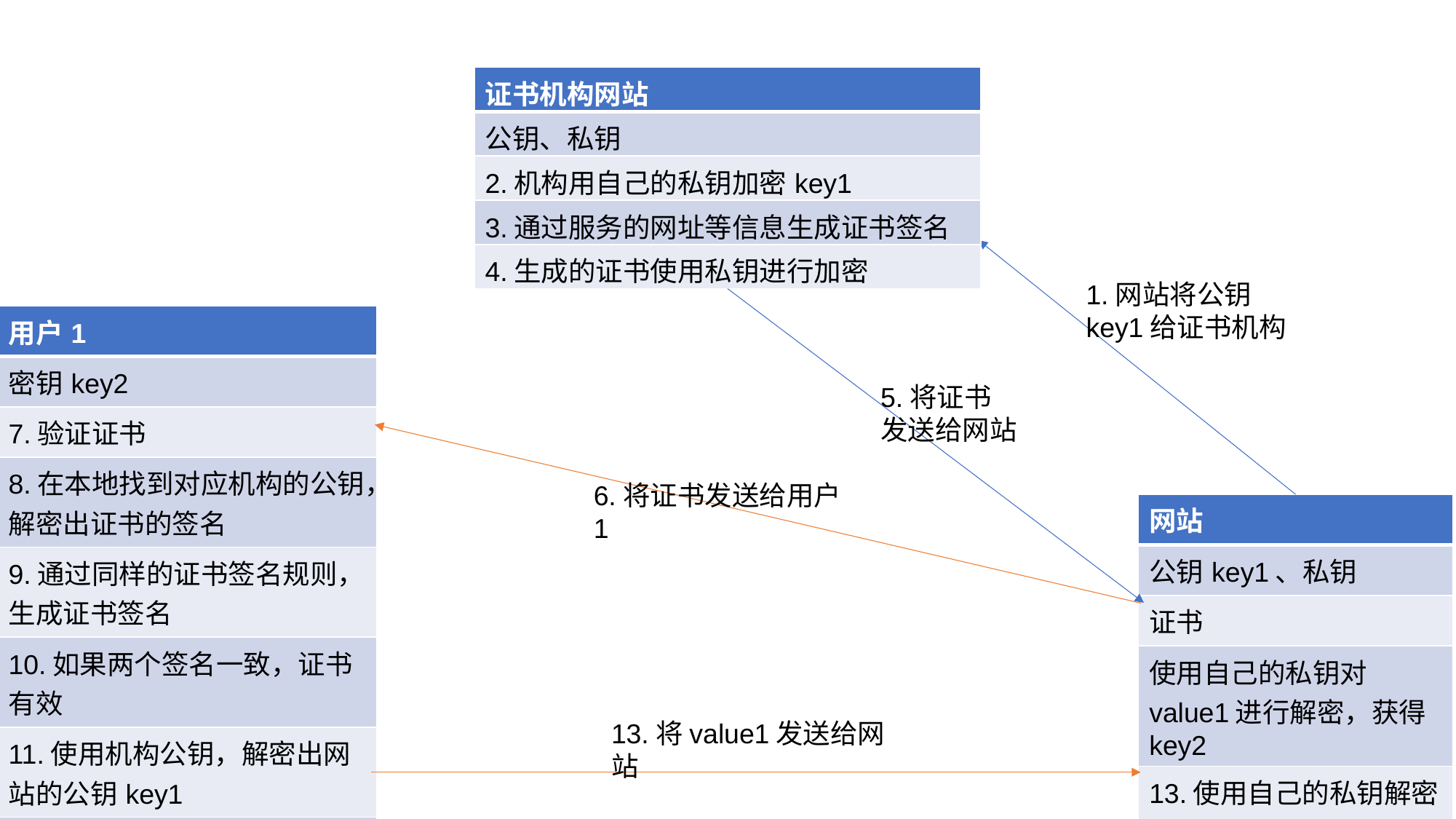

| 证书机构网站 |
| --- |
| 公钥、私钥 |
| 2.机构用自己的私钥加密key1 |
| 3.通过服务的网址等信息生成证书签名 |
| 4.生成的证书使用私钥进行加密 |
1.网站将公钥key1给证书机构
| 用户1 |
| --- |
| 密钥key2 |
| 7.验证证书 |
| 8.在本地找到对应机构的公钥，解密出证书的签名 |
| 9.通过同样的证书签名规则，生成证书签名 |
| 10.如果两个签名一致，证书有效 |
| 11.使用机构公钥，解密出网站的公钥key1 |
| 12.使用key1加密key2，获得value1 |
5.将证书发送给网站
6.将证书发送给用户1
| 网站 |
| --- |
| 公钥key1、私钥 |
| 证书 |
| 使用自己的私钥对value1进行解密，获得key2 |
| 13.使用自己的私钥解密value1，获得key2 |
13.将value1发送给网站